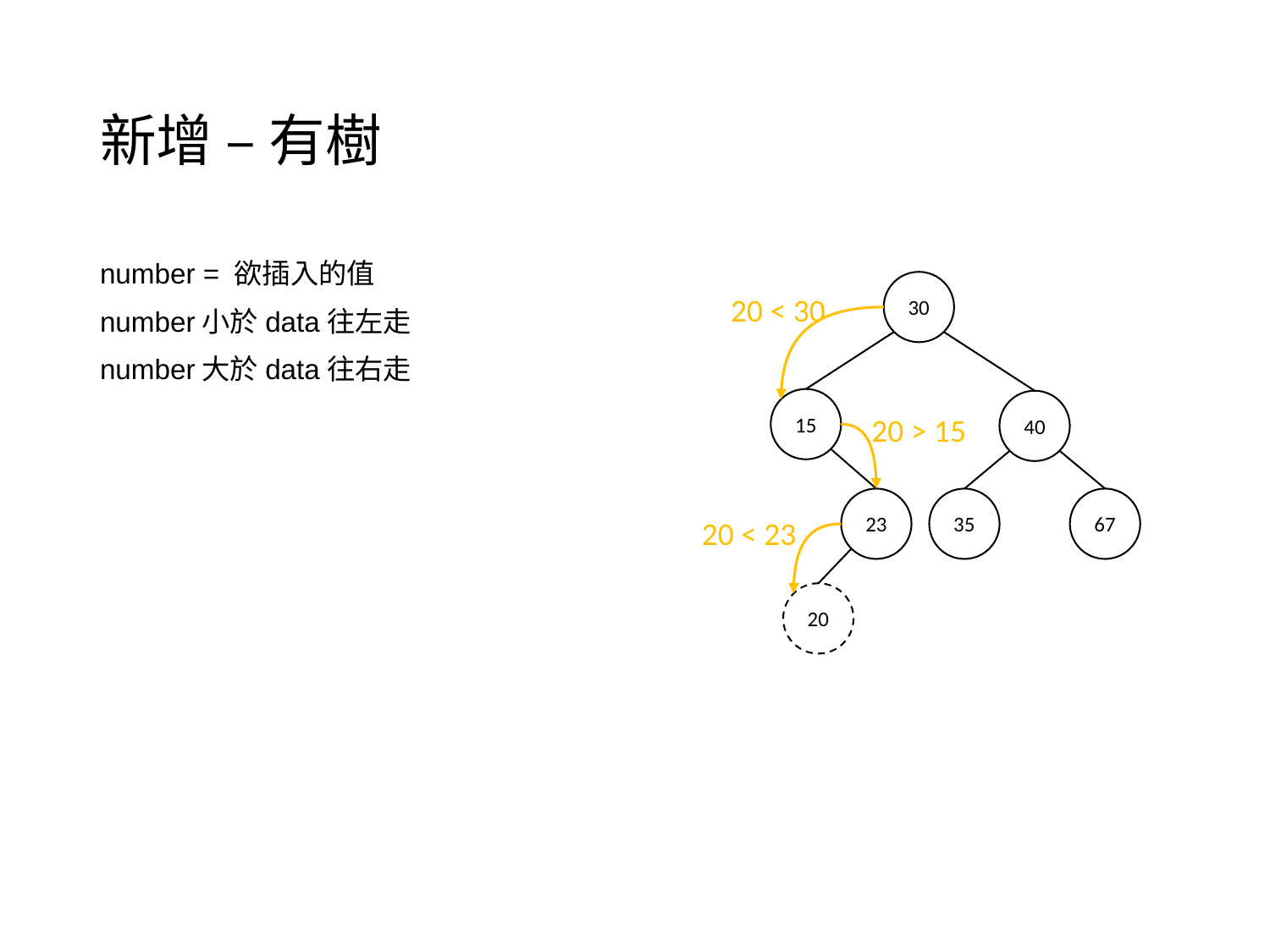

# 新增 – 有樹
number = 欲插入的值
number小於data往左走
number大於data往右走
30
15
40
23
35
67
20 < 30
20 > 15
20 < 23
20